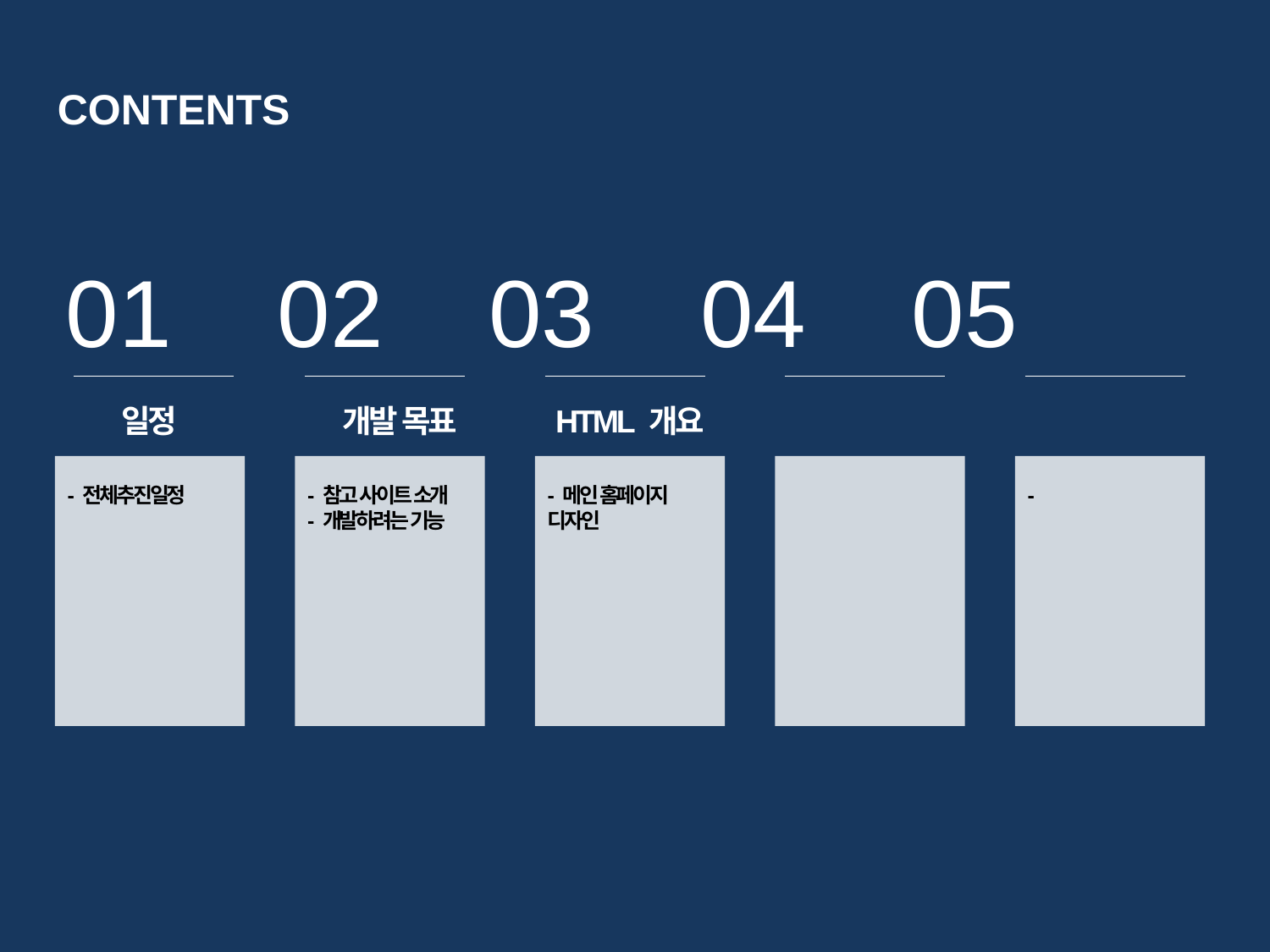

CONTENTS
01    02    03    04    05
일정
개발 목표
HTML 개요

- 전체추진일정

- 참고 사이트 소개
- 개발하려는 기능

- 메인 홈페이지  디자인

-